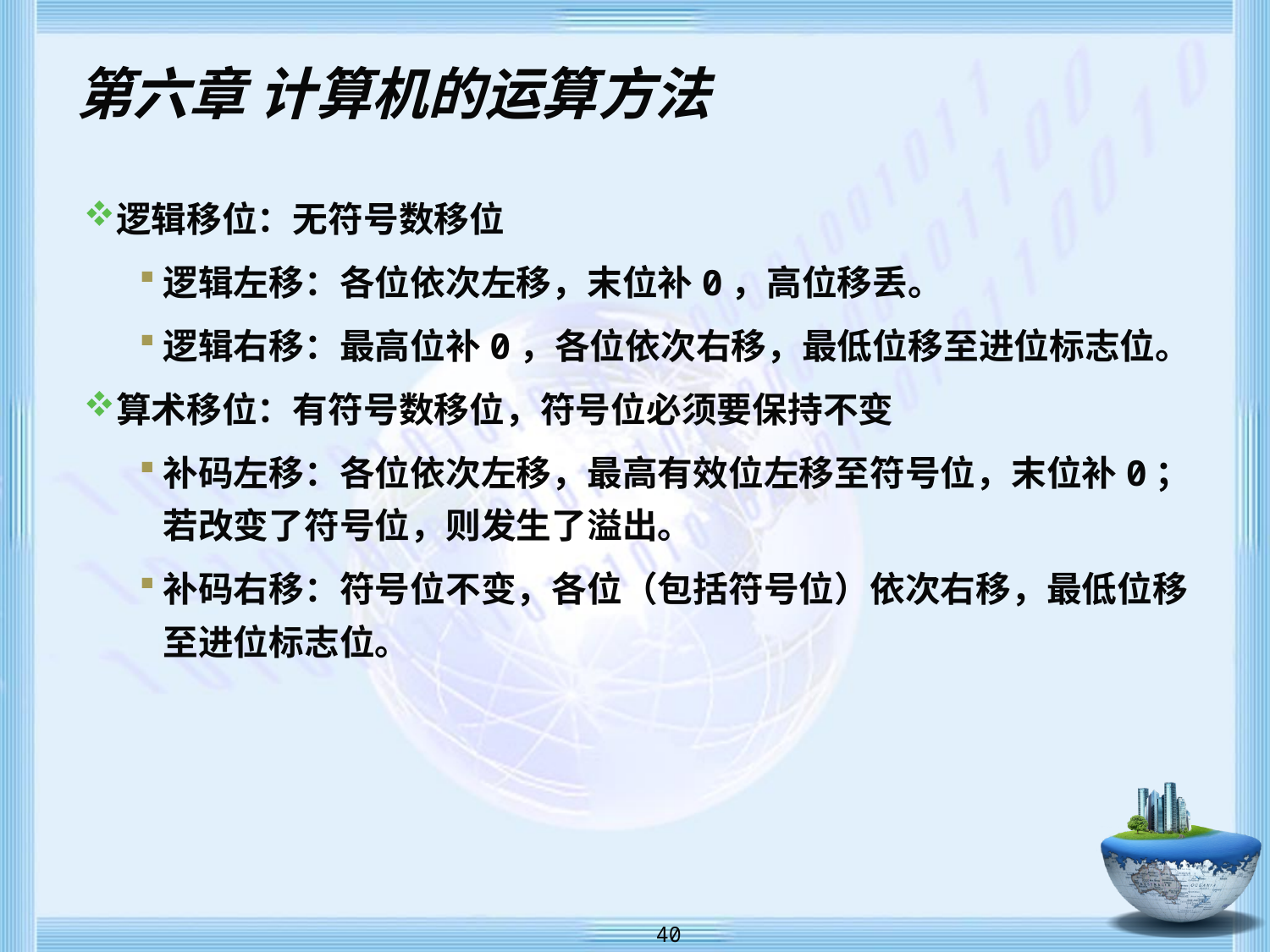

# 第六章 计算机的运算方法
逻辑移位：无符号数移位
逻辑左移：各位依次左移，末位补0，高位移丢。
逻辑右移：最高位补0，各位依次右移，最低位移至进位标志位。
算术移位：有符号数移位，符号位必须要保持不变
补码左移：各位依次左移，最高有效位左移至符号位，末位补0；若改变了符号位，则发生了溢出。
补码右移：符号位不变，各位（包括符号位）依次右移，最低位移至进位标志位。

    40